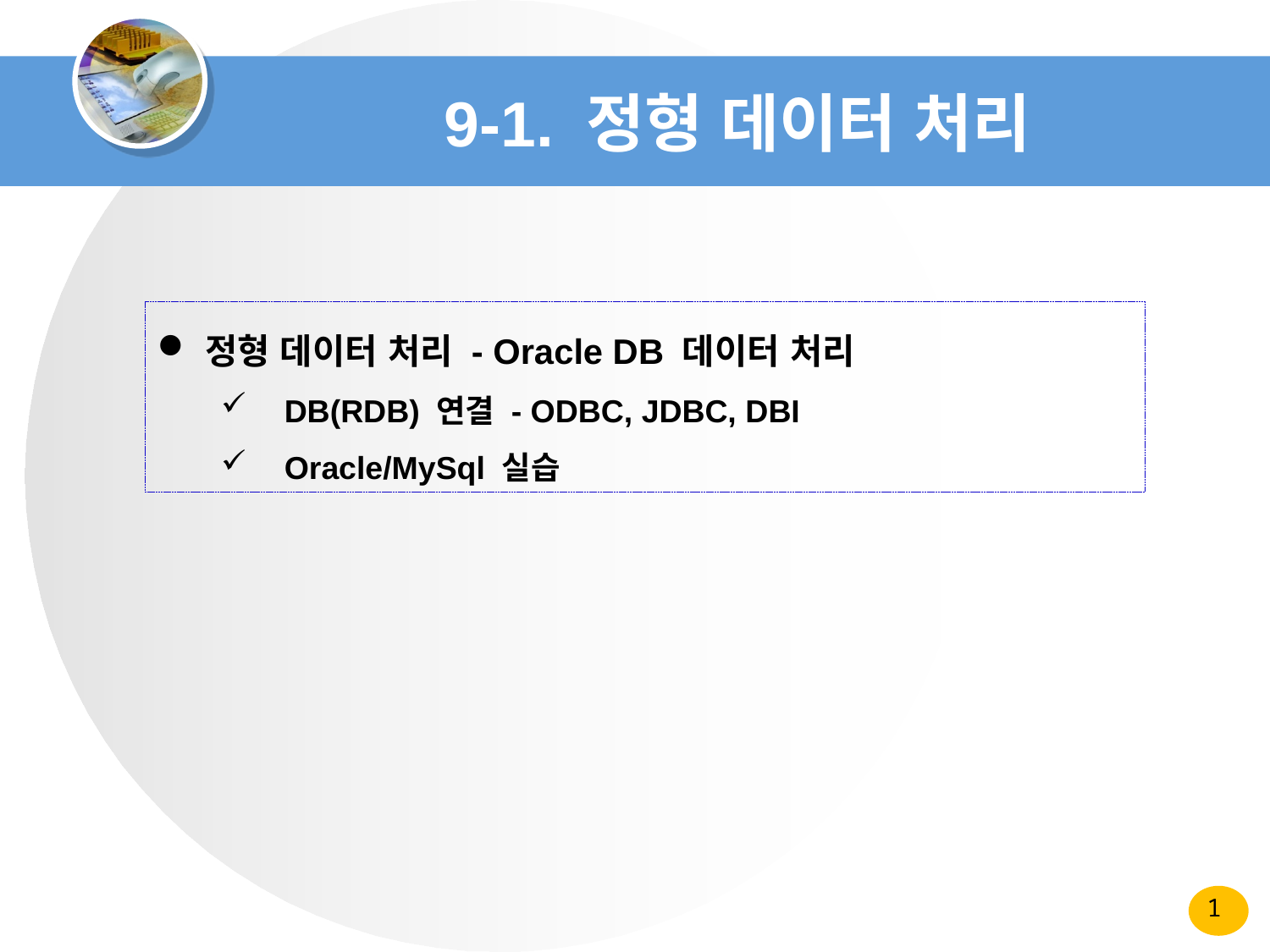

# 9-1. 정형 데이터 처리
정형 데이터 처리 - Oracle DB 데이터 처리
DB(RDB) 연결 - ODBC, JDBC, DBI
Oracle/MySql 실습
1